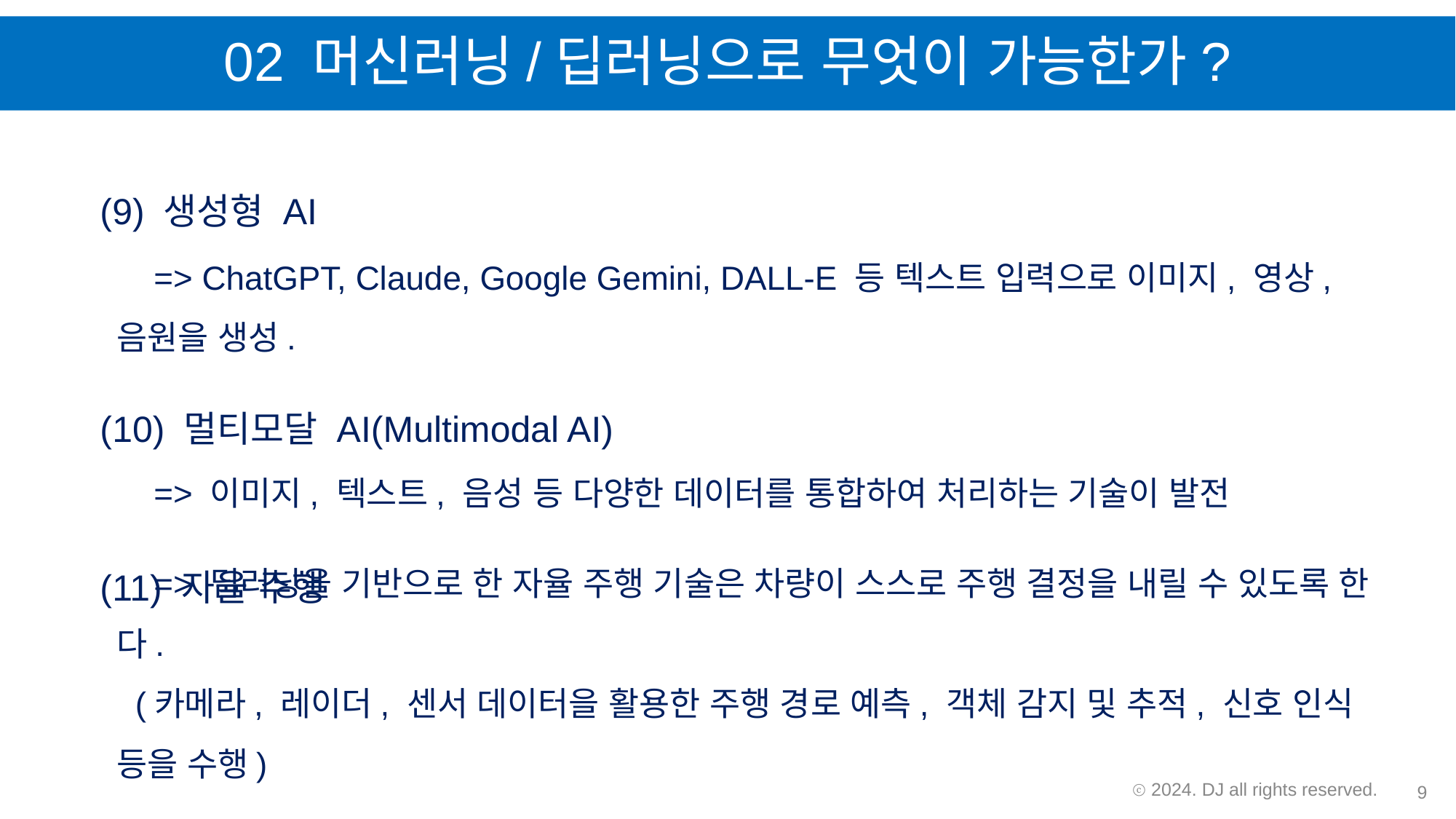

# 02 머신러닝/딥러닝으로 무엇이 가능한가?
    (9) 생성형 AI
    => ChatGPT, Claude, Google Gemini, DALL-E 등 텍스트 입력으로 이미지, 영상, 음원을 생성.
    (10) 멀티모달 AI(Multimodal AI)
    => 이미지, 텍스트, 음성 등 다양한 데이터를 통합하여 처리하는 기술이 발전
    (11) 자율 주행
    => 딥러닝을 기반으로 한 자율 주행 기술은 차량이 스스로 주행 결정을 내릴 수 있도록 한다.
  (카메라, 레이더, 센서 데이터을 활용한 주행 경로 예측, 객체 감지 및 추적, 신호 인식 등을 수행)
ⓒ 2024. DJ all rights reserved.
9